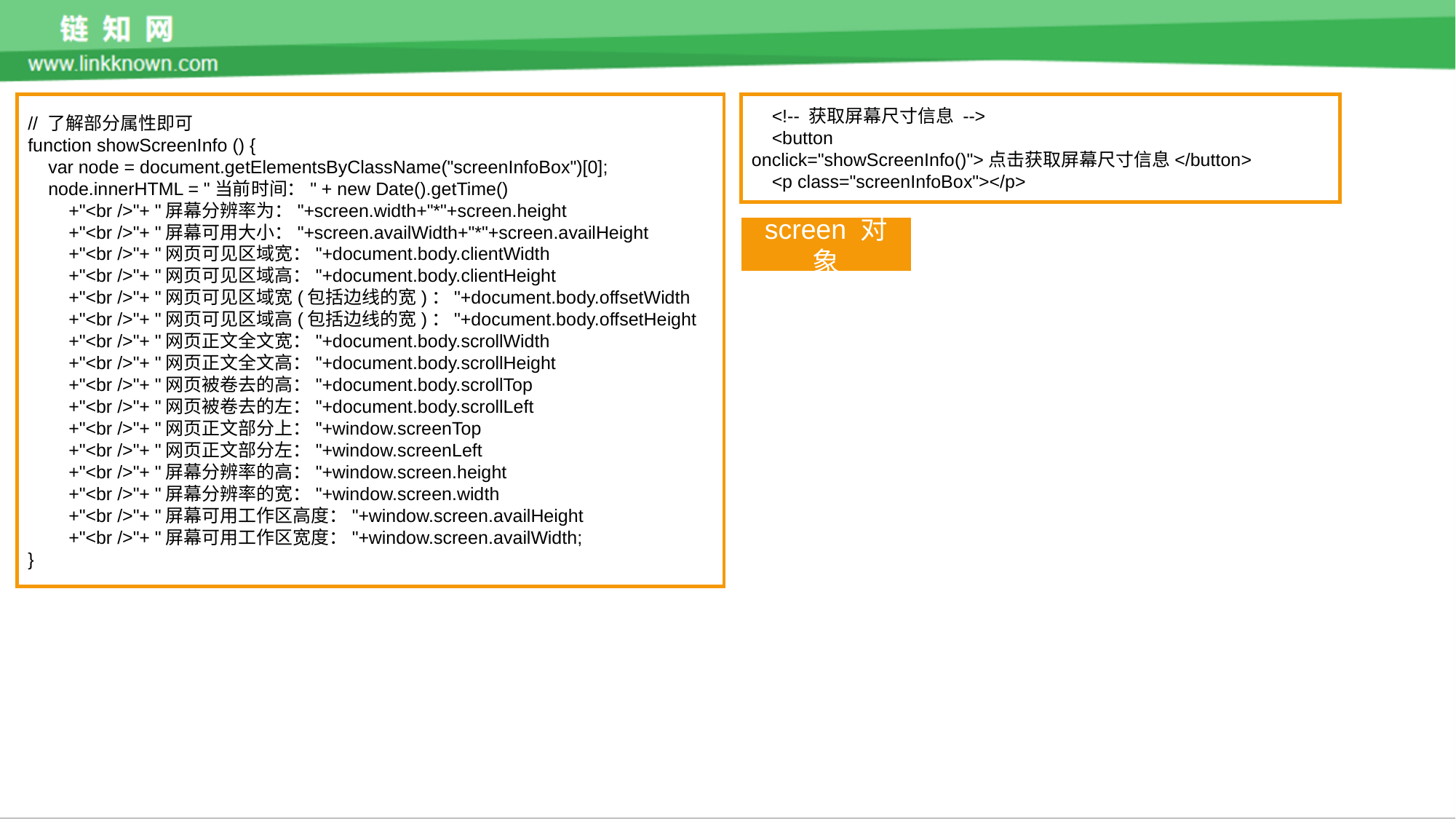

// 了解部分属性即可
function showScreenInfo () {
    var node = document.getElementsByClassName("screenInfoBox")[0];
    node.innerHTML = "当前时间：" + new Date().getTime()
        +"<br />"+ "屏幕分辨率为："+screen.width+"*"+screen.height
        +"<br />"+ "屏幕可用大小："+screen.availWidth+"*"+screen.availHeight
        +"<br />"+ "网页可见区域宽："+document.body.clientWidth
        +"<br />"+ "网页可见区域高："+document.body.clientHeight
        +"<br />"+ "网页可见区域宽(包括边线的宽)："+document.body.offsetWidth
        +"<br />"+ "网页可见区域高(包括边线的宽)："+document.body.offsetHeight
        +"<br />"+ "网页正文全文宽："+document.body.scrollWidth
        +"<br />"+ "网页正文全文高："+document.body.scrollHeight
        +"<br />"+ "网页被卷去的高："+document.body.scrollTop
        +"<br />"+ "网页被卷去的左："+document.body.scrollLeft
        +"<br />"+ "网页正文部分上："+window.screenTop
        +"<br />"+ "网页正文部分左："+window.screenLeft
        +"<br />"+ "屏幕分辨率的高："+window.screen.height
        +"<br />"+ "屏幕分辨率的宽："+window.screen.width
        +"<br />"+ "屏幕可用工作区高度："+window.screen.availHeight
        +"<br />"+ "屏幕可用工作区宽度："+window.screen.availWidth;
}
    <!-- 获取屏幕尺寸信息 -->
    <button onclick="showScreenInfo()">点击获取屏幕尺寸信息</button>
    <p class="screenInfoBox"></p>
screen 对象